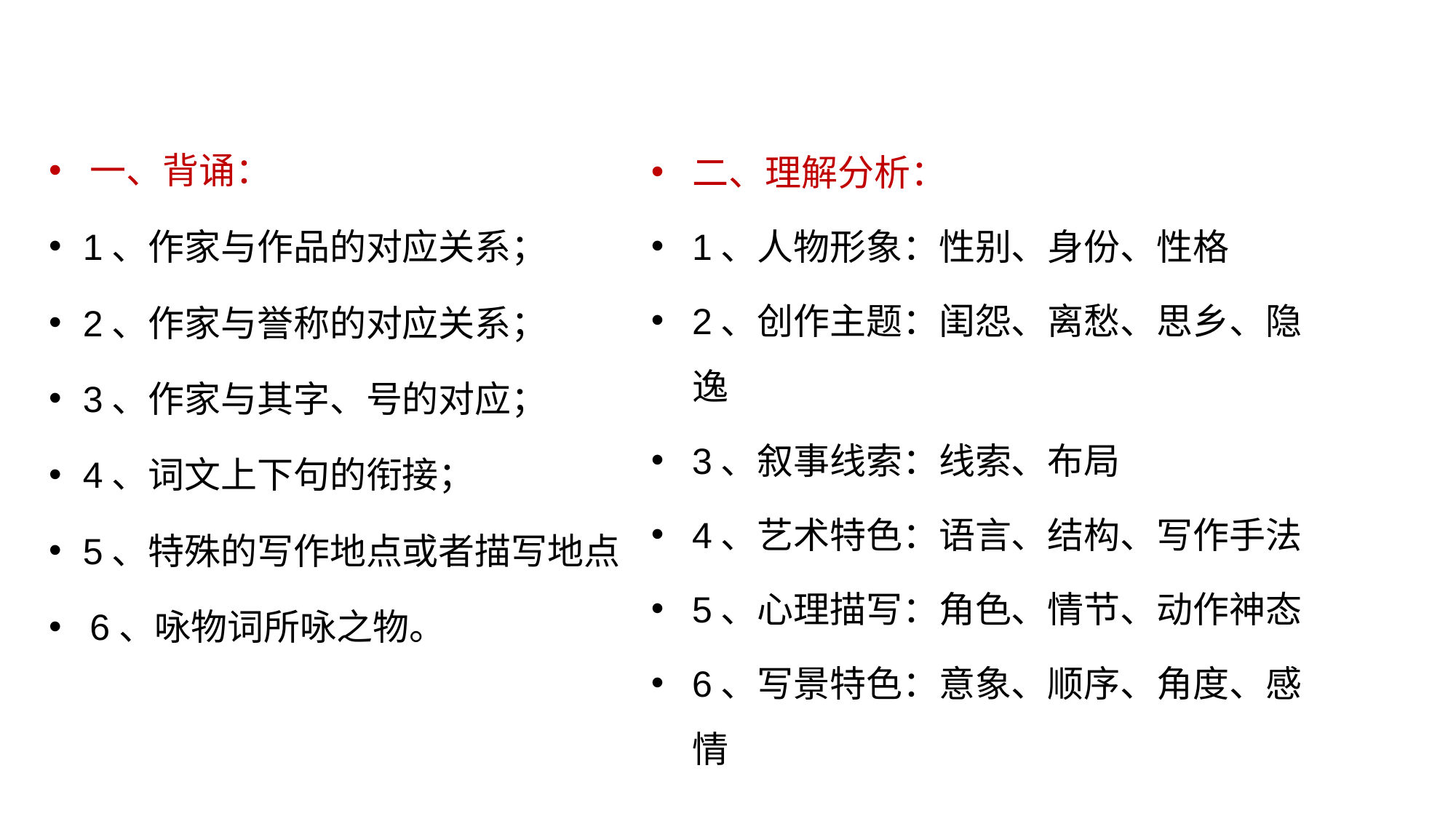

一、背诵：
1、作家与作品的对应关系；
2、作家与誉称的对应关系；
3、作家与其字、号的对应；
4、词文上下句的衔接；
5、特殊的写作地点或者描写地点
6、咏物词所咏之物。

二、理解分析：
1、人物形象：性别、身份、性格
2、创作主题：闺怨、离愁、思乡、隐逸
3、叙事线索：线索、布局
4、艺术特色：语言、结构、写作手法
5、心理描写：角色、情节、动作神态
6、写景特色：意象、顺序、角度、感情